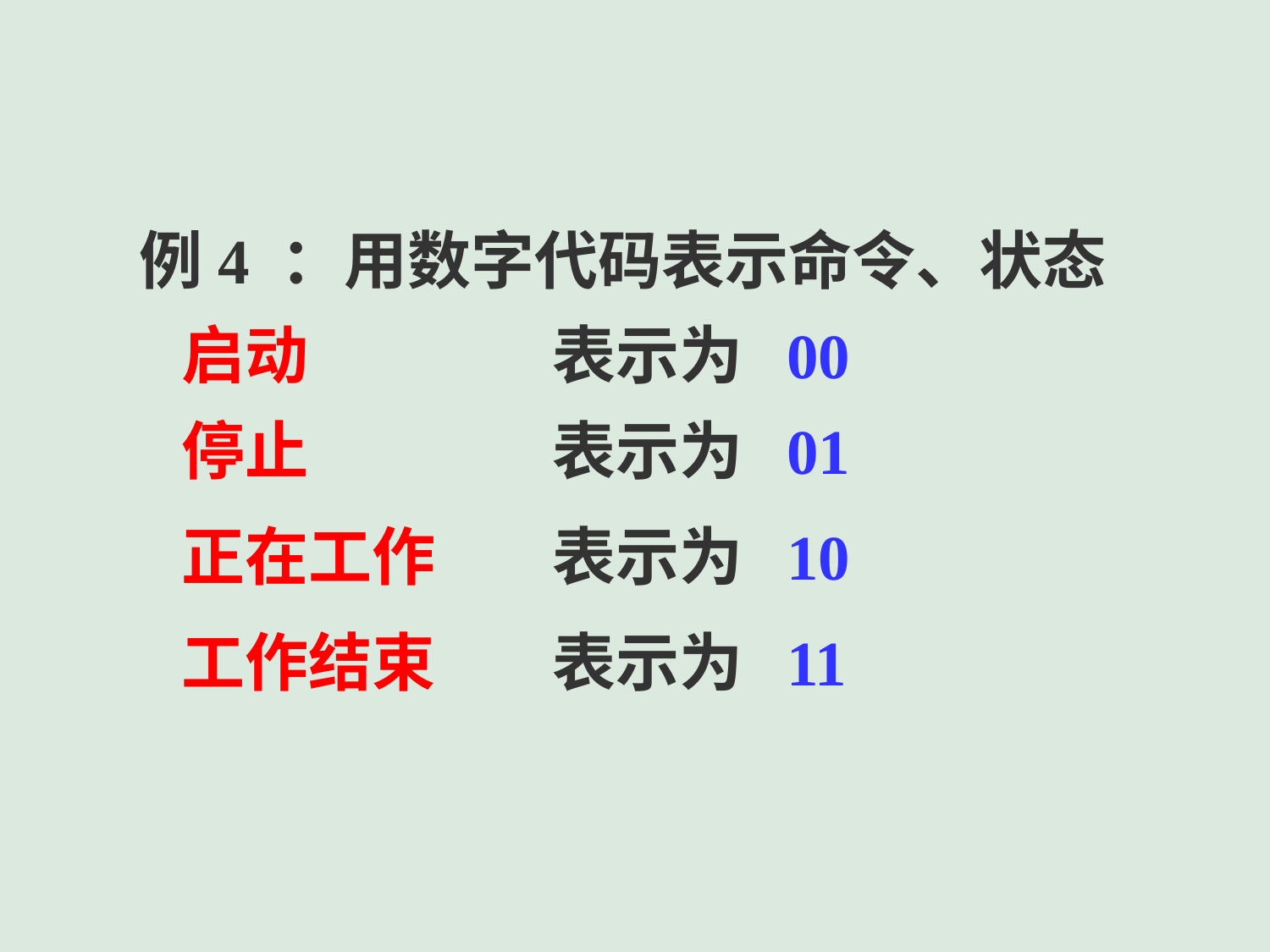

例4 ：用数字代码表示命令、状态
启动
表示为  00
停止
表示为  01
正在工作
表示为  10
工作结束
表示为  11
10